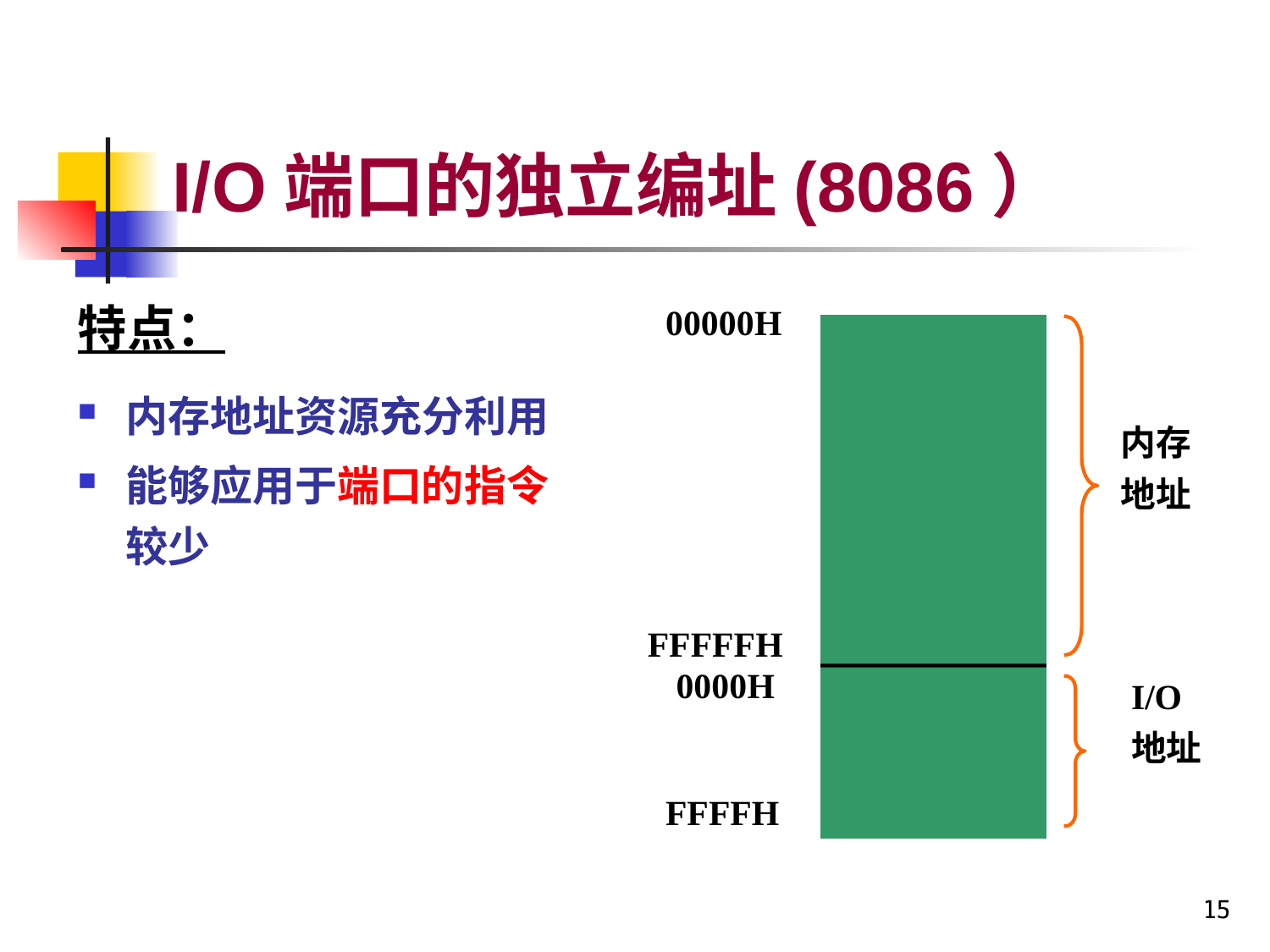

# I/O端口的独立编址(8086）
特点：
内存地址资源充分利用
能够应用于端口的指令较少
00000H

内存
地址
FFFFFH
0000H

I/O
地址
FFFFH
15